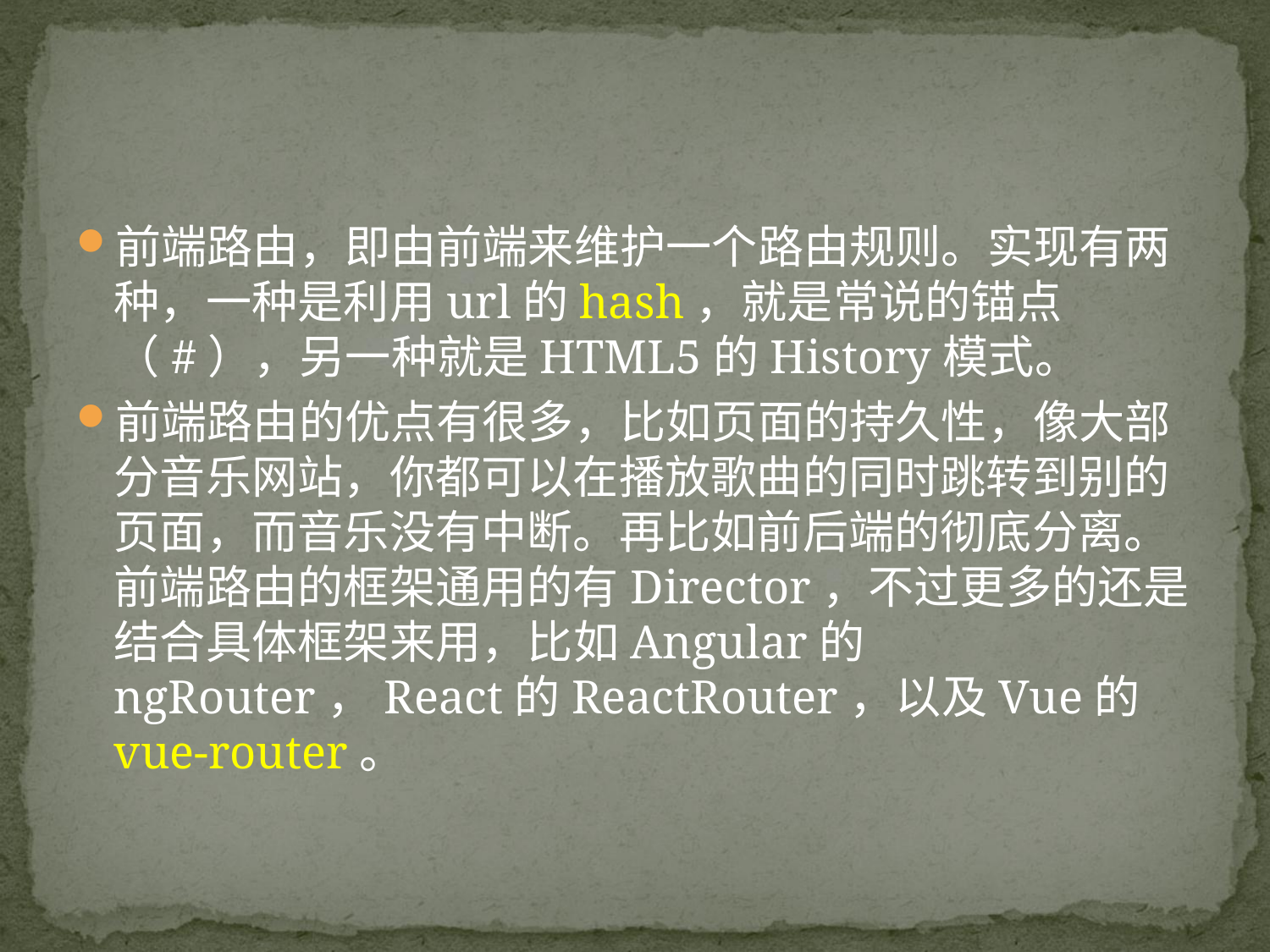

#
前端路由，即由前端来维护一个路由规则。实现有两种，一种是利用url的hash，就是常说的锚点（#），另一种就是HTML5的History模式。
前端路由的优点有很多，比如页面的持久性，像大部分音乐网站，你都可以在播放歌曲的同时跳转到别的页面，而音乐没有中断。再比如前后端的彻底分离。前端路由的框架通用的有Director，不过更多的还是结合具体框架来用，比如Angular的ngRouter，React的ReactRouter，以及Vue的vue-router。